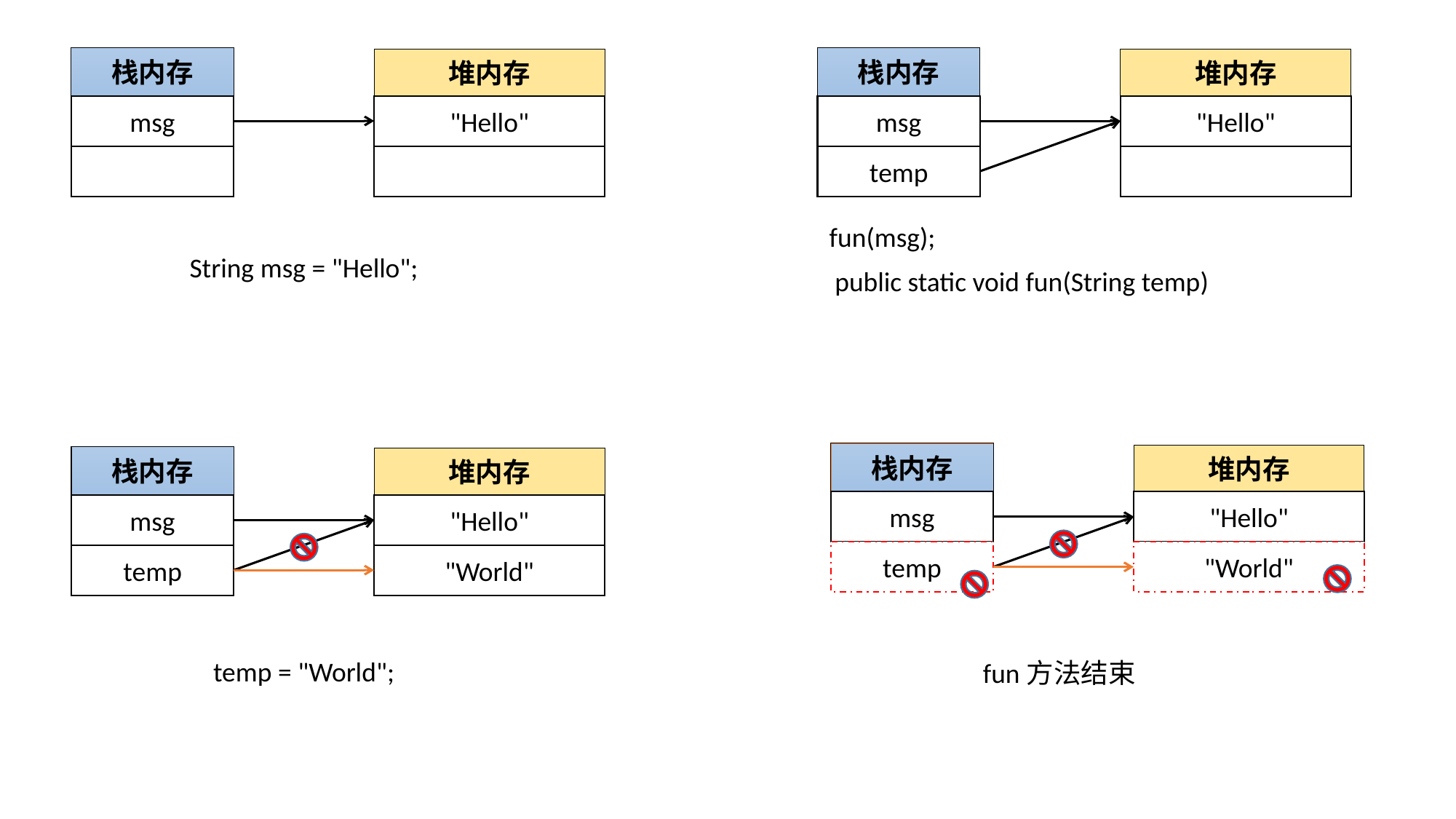

栈内存
栈内存
堆内存
堆内存
msg
"Hello"
msg
"Hello"

temp

fun(msg);
String msg = "Hello";
public static void fun(String temp)
栈内存
堆内存
栈内存
堆内存
msg
"Hello"
msg
"Hello"

temp
"World"
temp
"World"

temp = "World";
fun方法结束